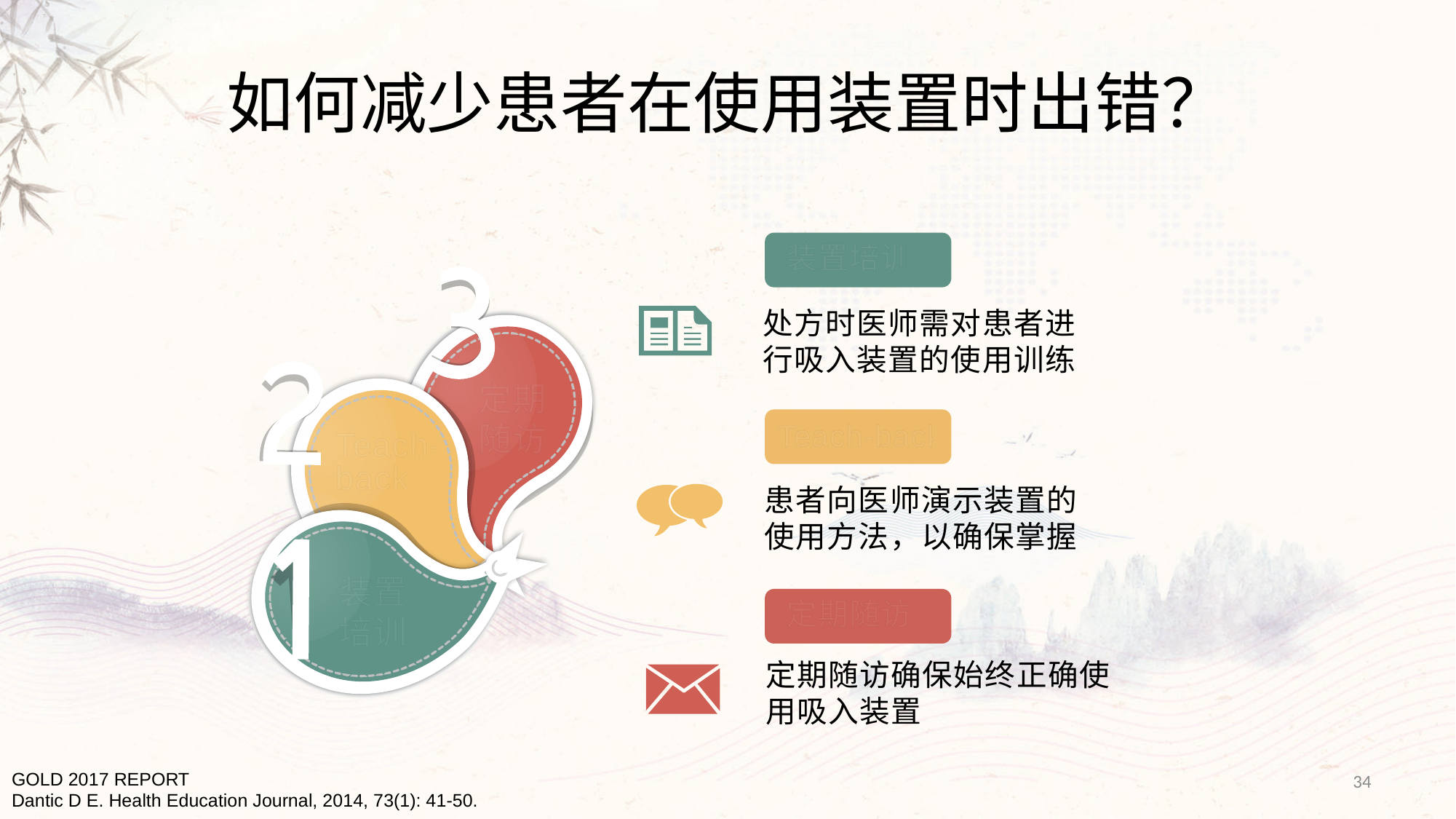

# 如何减少患者在使用装置时出错？

装置培训

处方时医师需对患者进行吸入装置的使用训练

Teach-back
定期
随访

Teach-back
患者向医师演示装置的使用方法，以确保掌握

装置
培训

定期随访
定期随访确保始终正确使用吸入装置

34
GOLD 2017 REPORT
Dantic D E. Health Education Journal, 2014, 73(1): 41-50.